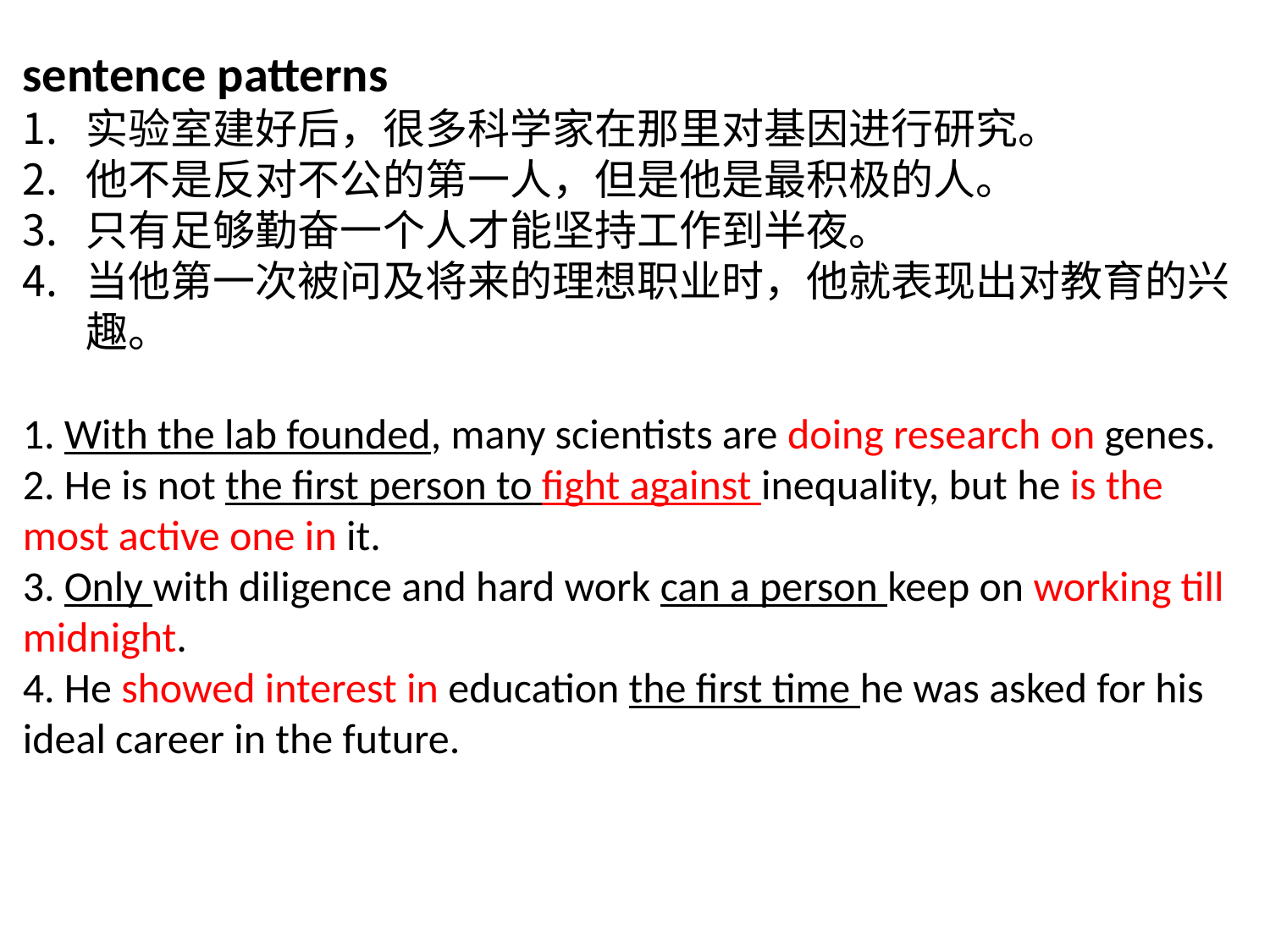

sentence patterns
实验室建好后，很多科学家在那里对基因进行研究。
他不是反对不公的第一人，但是他是最积极的人。
只有足够勤奋一个人才能坚持工作到半夜。
当他第一次被问及将来的理想职业时，他就表现出对教育的兴趣。

1. With the lab founded, many scientists are doing research on genes.
2. He is not the first person to fight against inequality, but he is the most active one in it.
3. Only with diligence and hard work can a person keep on working till midnight.
4. He showed interest in education the first time he was asked for his ideal career in the future.